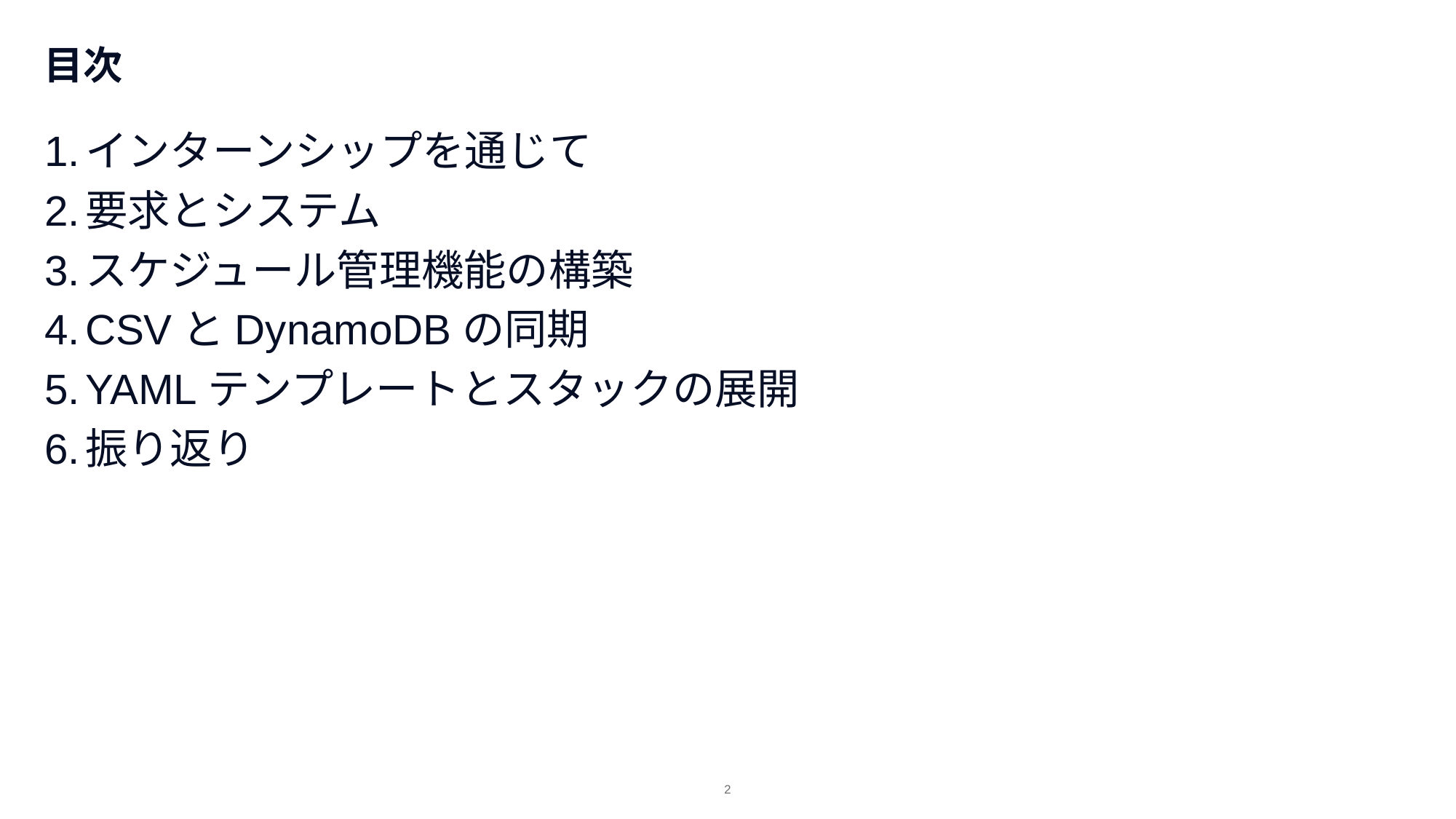

# 目次
インターンシップを通じて
要求とシステム
スケジュール管理機能の構築
CSVとDynamoDBの同期
YAMLテンプレートとスタックの展開
振り返り